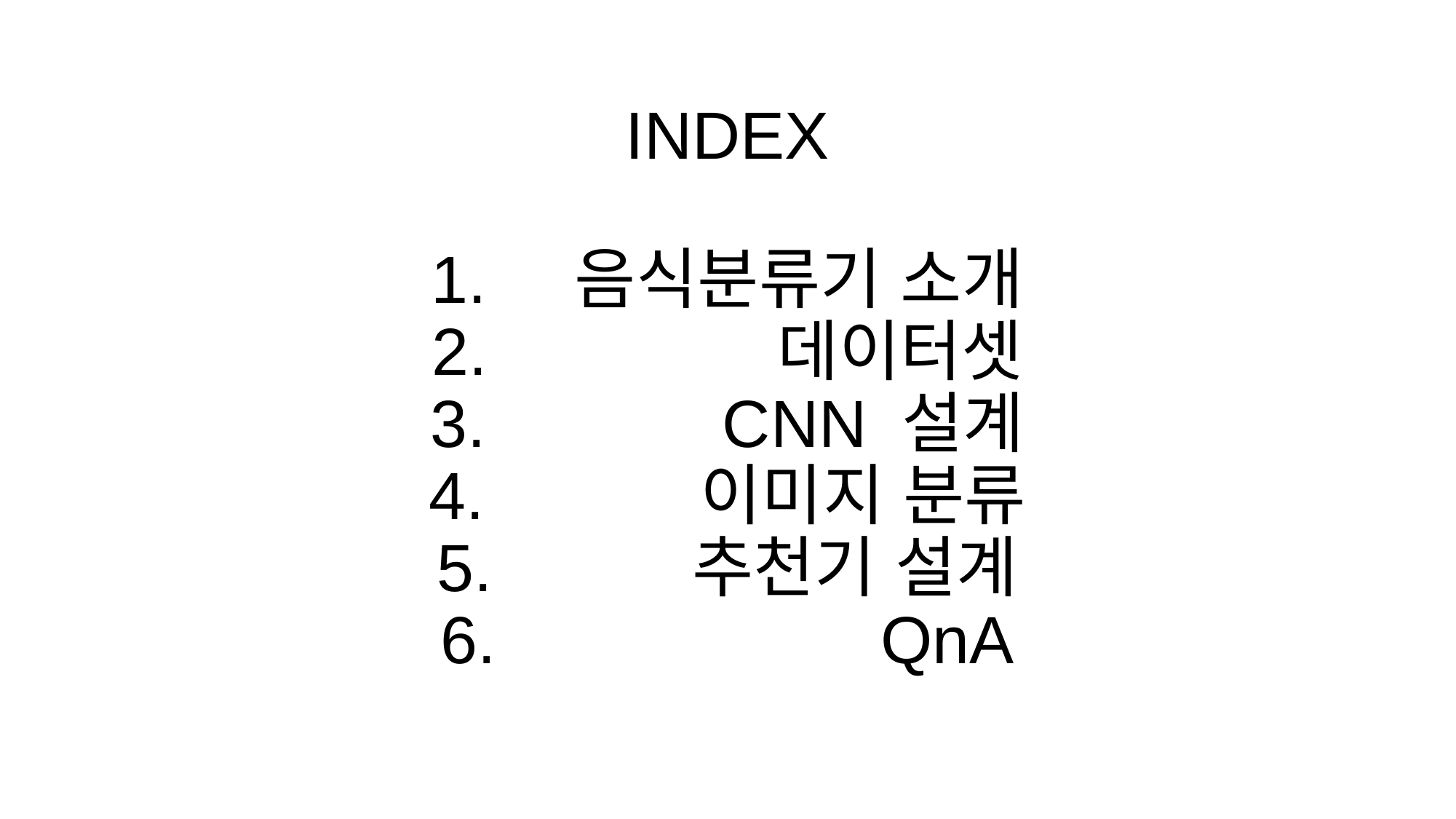

# INDEX 1. 	 음식분류기 소개 2. 	  	      데이터셋 3.  		    CNN 설계 4.	 	  이미지 분류 5.	       추천기 설계 6.  	   	            QnA